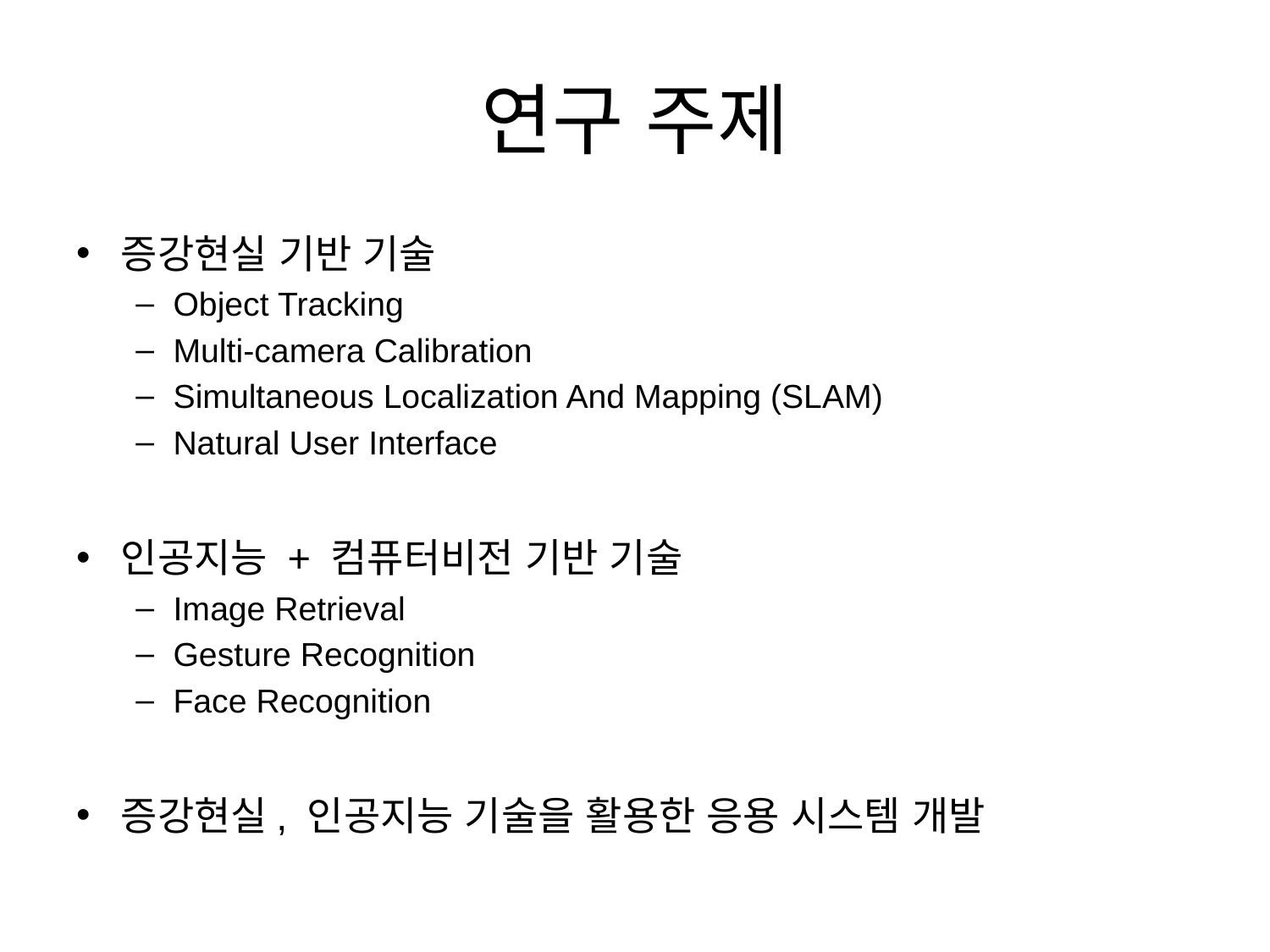

# 연구 주제
증강현실 기반 기술
Object Tracking
Multi-camera Calibration
Simultaneous Localization And Mapping (SLAM)
Natural User Interface

인공지능 + 컴퓨터비전 기반 기술
Image Retrieval
Gesture Recognition
Face Recognition

증강현실, 인공지능 기술을 활용한 응용 시스템 개발